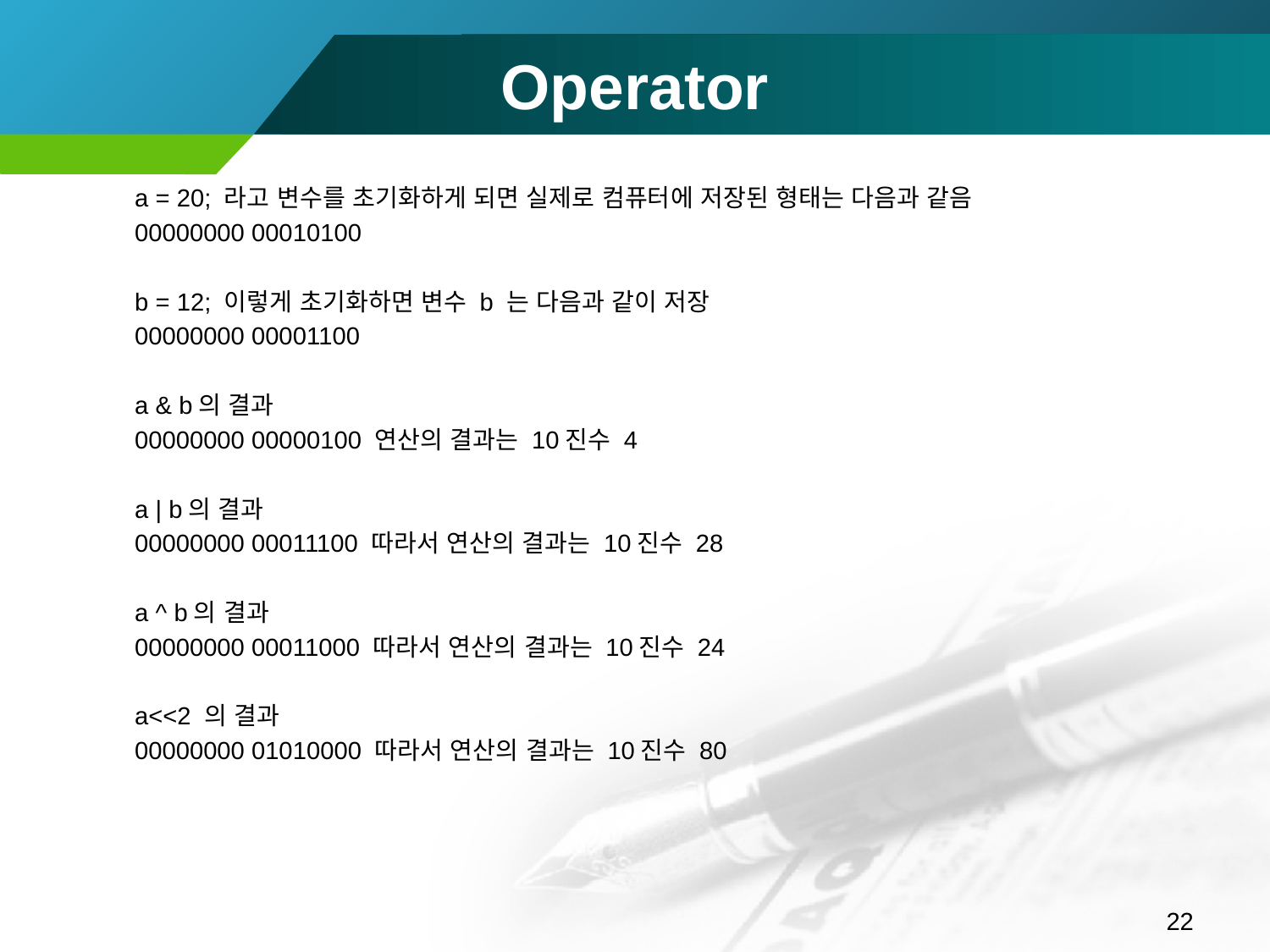

# Operator
a = 20; 라고 변수를 초기화하게 되면 실제로 컴퓨터에 저장된 형태는 다음과 같음
00000000 00010100

b = 12; 이렇게 초기화하면 변수 b 는 다음과 같이 저장
00000000 00001100

a & b의 결과
00000000 00000100 연산의 결과는 10진수 4

a | b의 결과
00000000 00011100 따라서 연산의 결과는 10진수 28

a ^ b의 결과
00000000 00011000 따라서 연산의 결과는 10진수 24

a<<2 의 결과
00000000 01010000 따라서 연산의 결과는 10진수 80
22